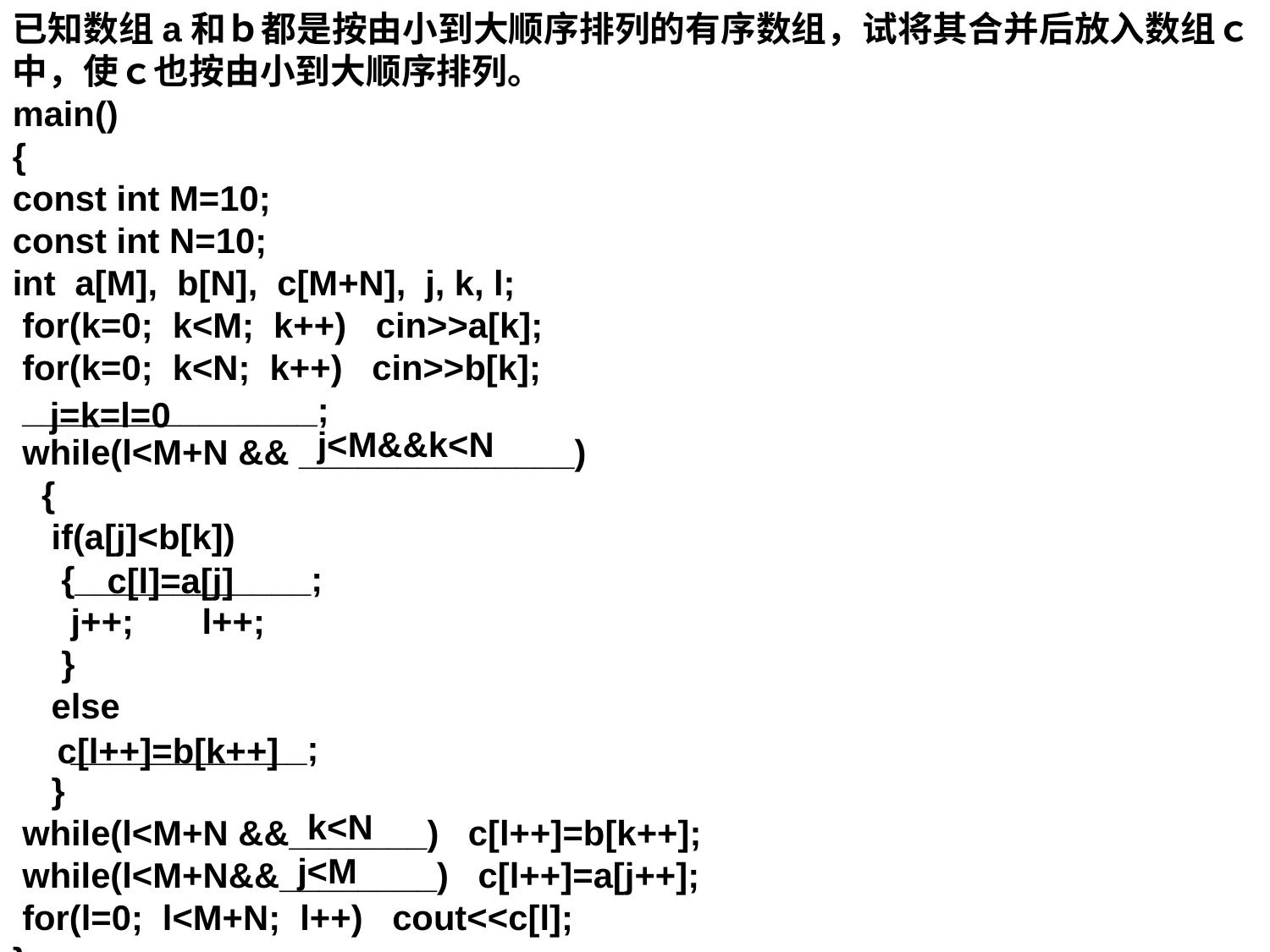

已知数组a和ｂ都是按由小到大顺序排列的有序数组，试将其合并后放入数组ｃ中，使ｃ也按由小到大顺序排列。
main()
{
const int M=10;
const int N=10;
int  a[M],  b[N],  c[M+N],  j, k, l;
 for(k=0;  k<M;  k++)   cin>>a[k];
 for(k=0;  k<N;  k++)   cin>>b[k];
 _______________;
 while(l<M+N && ______________)
   {
    if(a[j]<b[k])
     {____________;
      j++;       l++;
     }
    else
      ____________;
    }
 while(l<M+N &&_______)   c[l++]=b[k++];
 while(l<M+N&&________)   c[l++]=a[j++];
 for(l=0;  l<M+N;  l++)   cout<<c[l];
}
j=k=l=0
j<M&&k<N
c[l]=a[j]
c[l++]=b[k++]
k<N
j<M